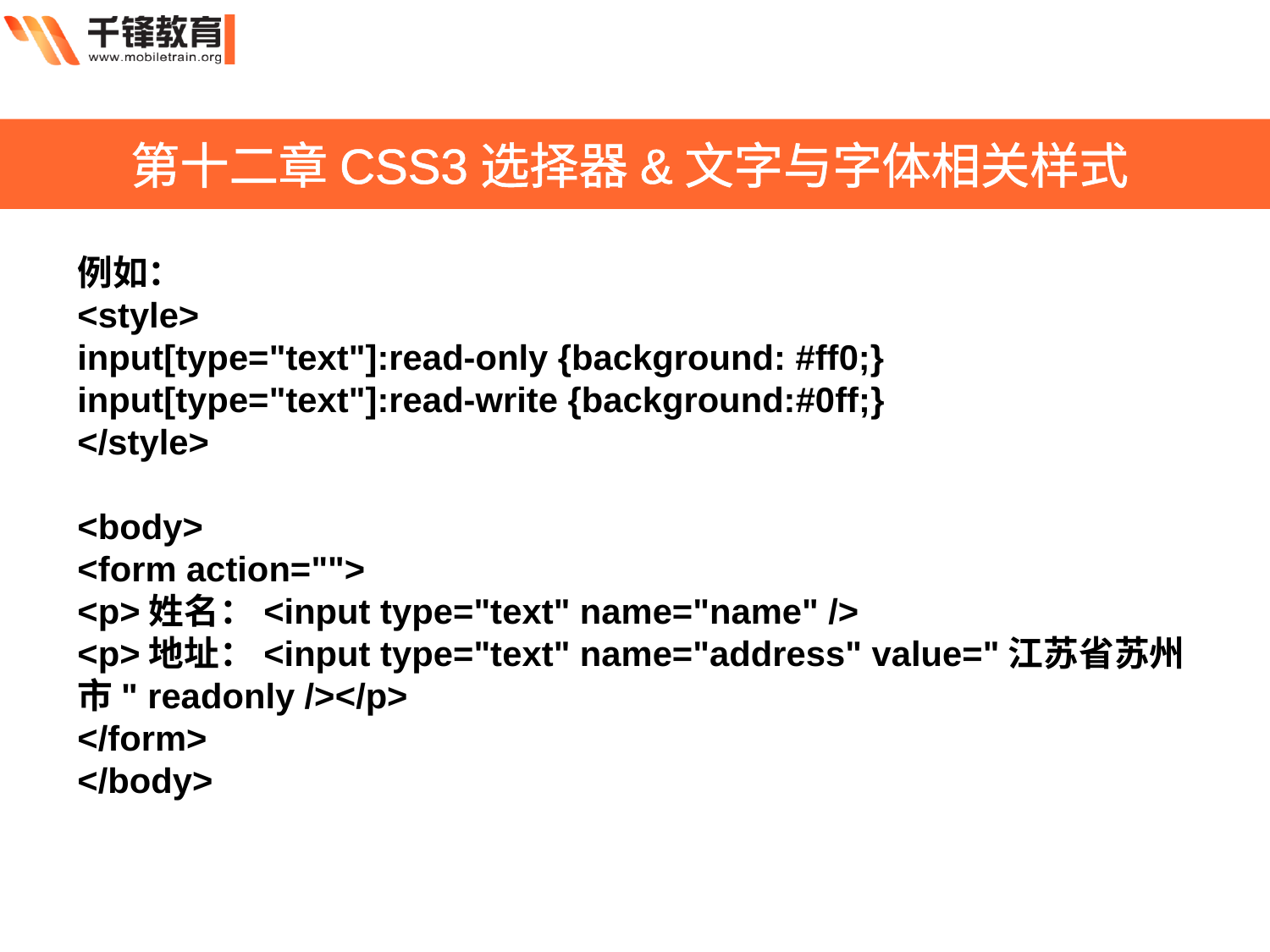

第十二章CSS3选择器&文字与字体相关样式
例如：
<style>
input[type="text"]:read-only {background: #ff0;}
input[type="text"]:read-write {background:#0ff;}
</style>

<body>
<form action="">
<p>姓名：<input type="text" name="name" />
<p>地址：<input type="text" name="address" value="江苏省苏州市" readonly /></p>
</form>
</body>